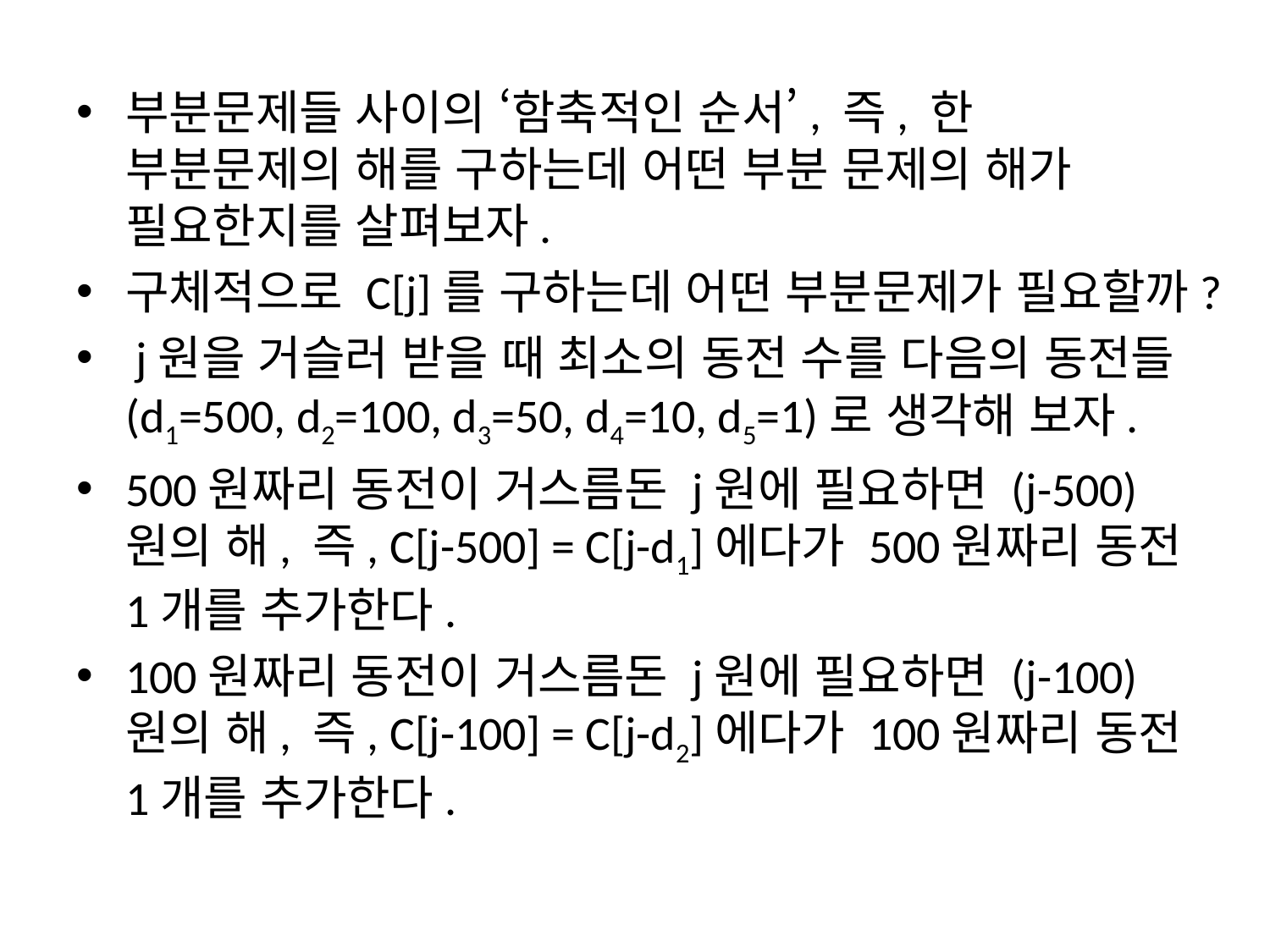

부분문제들 사이의 ‘함축적인 순서’, 즉, 한 부분문제의 해를 구하는데 어떤 부분 문제의 해가 필요한지를 살펴보자.
구체적으로 C[j]를 구하는데 어떤 부분문제가 필요할까?
 j원을 거슬러 받을 때 최소의 동전 수를 다음의 동전들 (d1=500, d2=100, d3=50, d4=10, d5=1)로 생각해 보자.
500원짜리 동전이 거스름돈 j원에 필요하면 (j-500)원의 해, 즉, C[j-500] = C[j-d1]에다가 500원짜리 동전 1개를 추가한다.
100원짜리 동전이 거스름돈 j원에 필요하면 (j-100)원의 해, 즉, C[j-100] = C[j-d2]에다가 100원짜리 동전 1개를 추가한다.